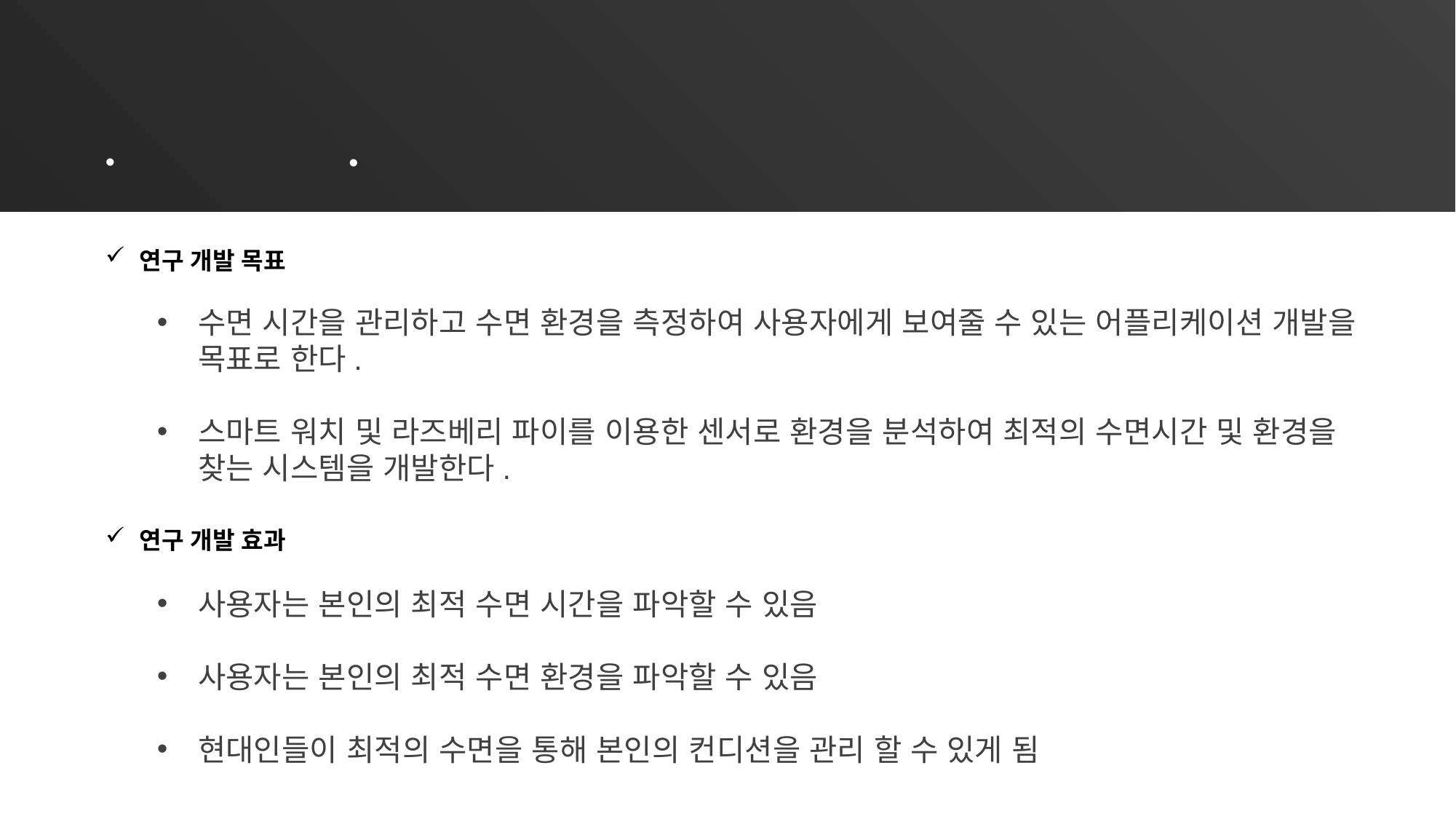

01 종합설계 개요
 연구 개발 목표
 연구 개발 효과
연구 개발 목표
수면 시간을 관리하고 수면 환경을 측정하여 사용자에게 보여줄 수 있는 어플리케이션 개발을 목표로 한다.

스마트 워치 및 라즈베리 파이를 이용한 센서로 환경을 분석하여 최적의 수면시간 및 환경을 찾는 시스템을 개발한다.
연구 개발 효과
사용자는 본인의 최적 수면 시간을 파악할 수 있음

사용자는 본인의 최적 수면 환경을 파악할 수 있음

현대인들이 최적의 수면을 통해 본인의 컨디션을 관리 할 수 있게 됨